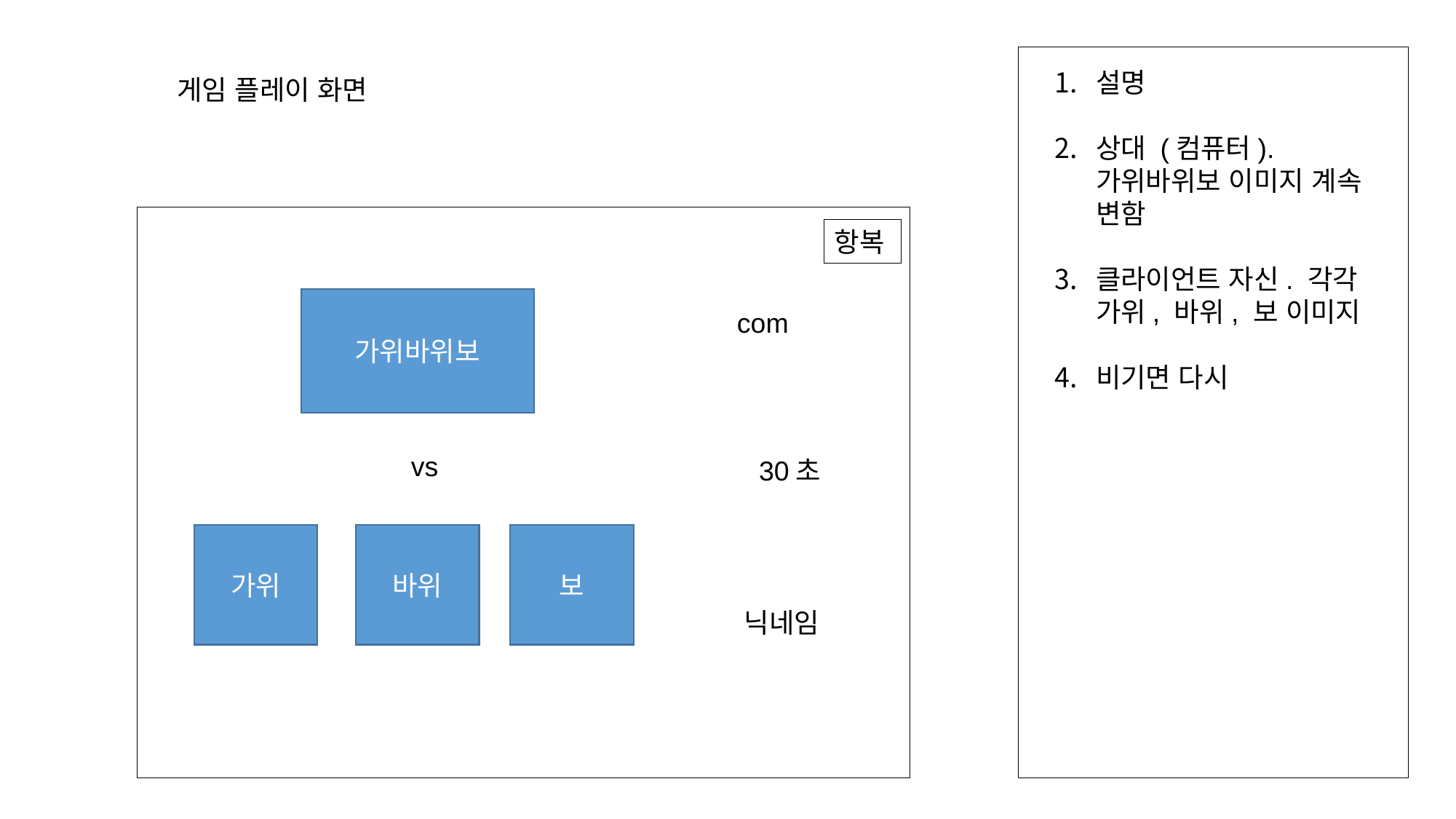

설명

상대 (컴퓨터). 가위바위보 이미지 계속 변함

클라이언트 자신. 각각 가위, 바위, 보 이미지

비기면 다시

게임 플레이 화면

항복
가위바위보
com
vs
30초
가위
바위
보
닉네임